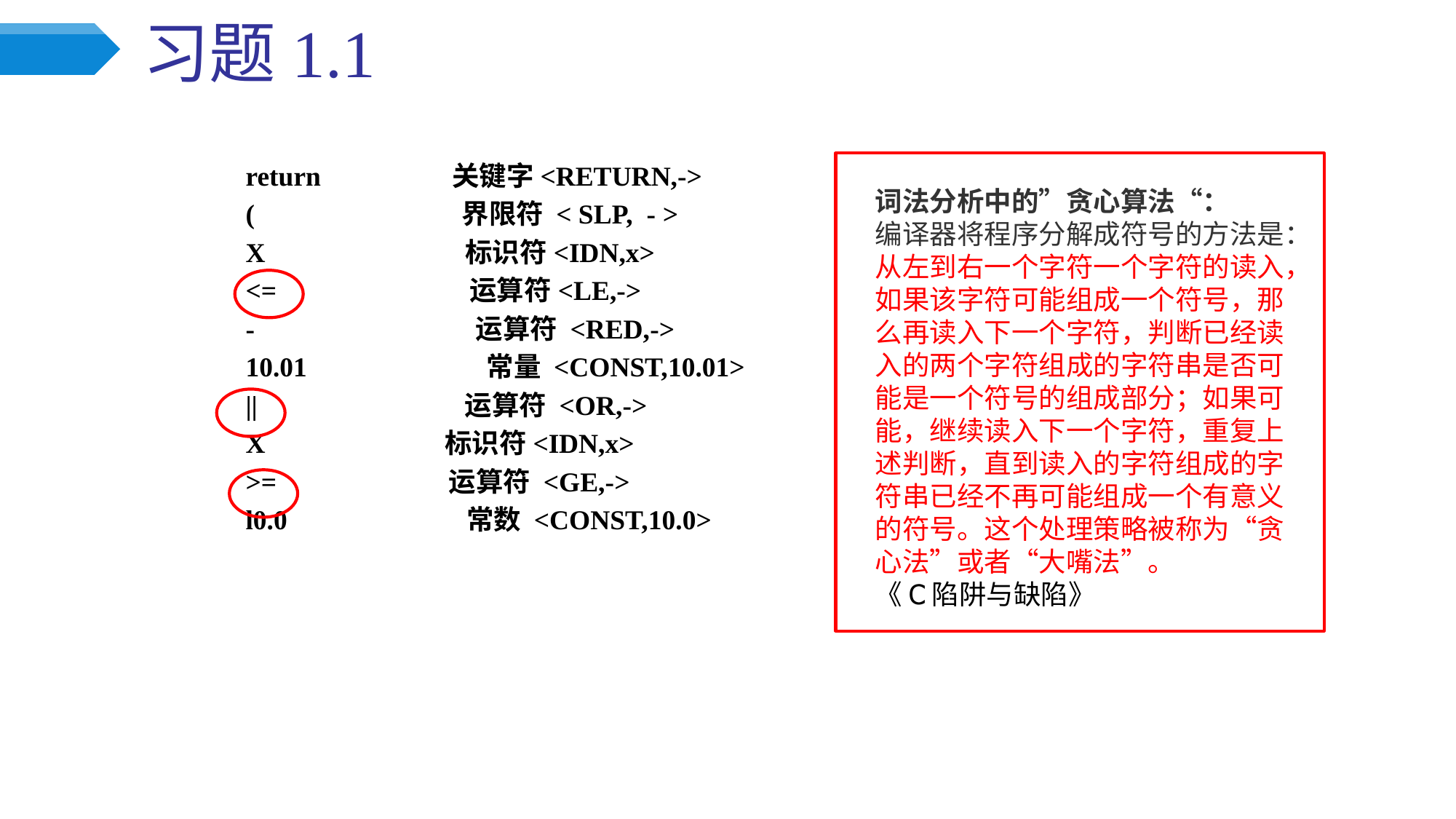

# 习题1.1
return                  关键字<RETURN,->
(                             界限符 < SLP,  - >
X                            标识符<IDN,x>
<=                           运算符<LE,->
-                               运算符 <RED,->
10.01                         常量 <CONST,10.01>
||                             运算符 <OR,->
X                         标识符<IDN,x>
>=                        运算符 <GE,->
l0.0                         常数 <CONST,10.0>

词法分析中的”贪心算法“：
编译器将程序分解成符号的方法是：从左到右一个字符一个字符的读入，如果该字符可能组成一个符号，那么再读入下一个字符，判断已经读入的两个字符组成的字符串是否可能是一个符号的组成部分；如果可能，继续读入下一个字符，重复上述判断，直到读入的字符组成的字符串已经不再可能组成一个有意义的符号。这个处理策略被称为“贪心法”或者“大嘴法”。
《C陷阱与缺陷》